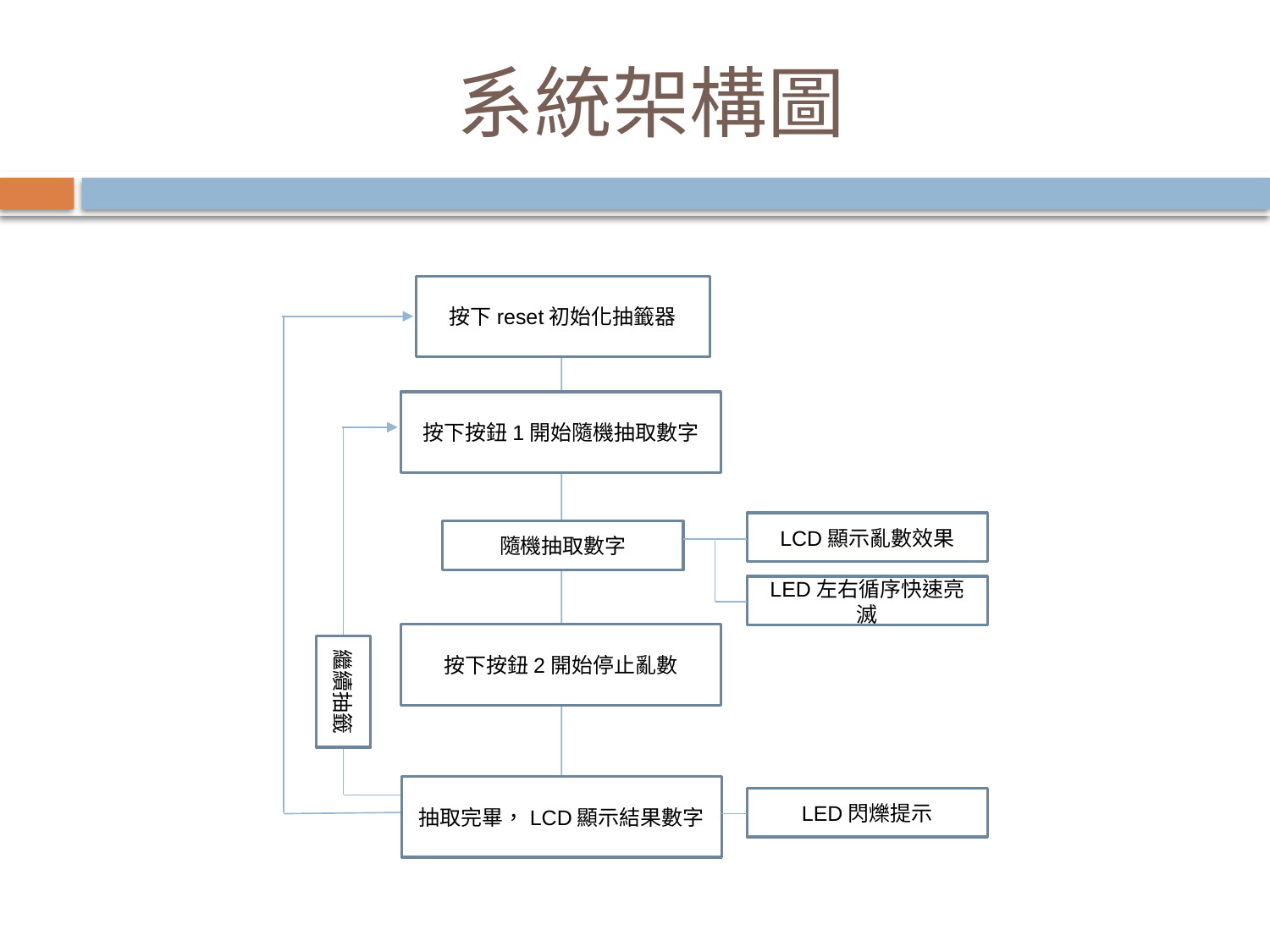

# 系統架構圖
按下reset初始化抽籤器
按下按鈕1開始隨機抽取數字
LCD顯示亂數效果
隨機抽取數字
LED左右循序快速亮滅
按下按鈕2開始停止亂數
繼續抽籤
抽取完畢，LCD顯示結果數字
LED閃爍提示